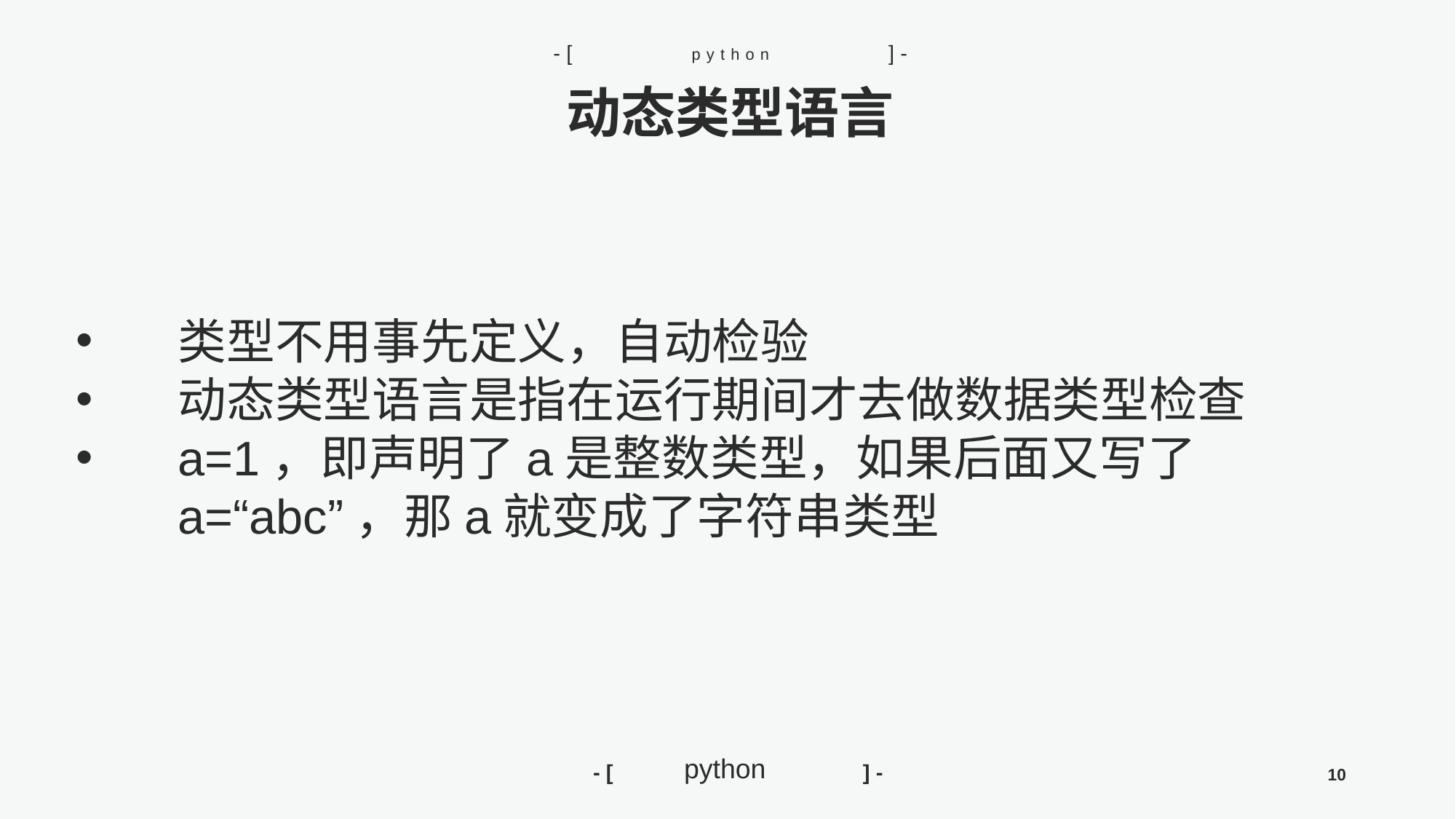

-[
]-
python
动态类型语言
类型不用事先定义，自动检验
动态类型语言是指在运行期间才去做数据类型检查
a=1，即声明了a是整数类型，如果后面又写了a=“abc”，那a就变成了字符串类型